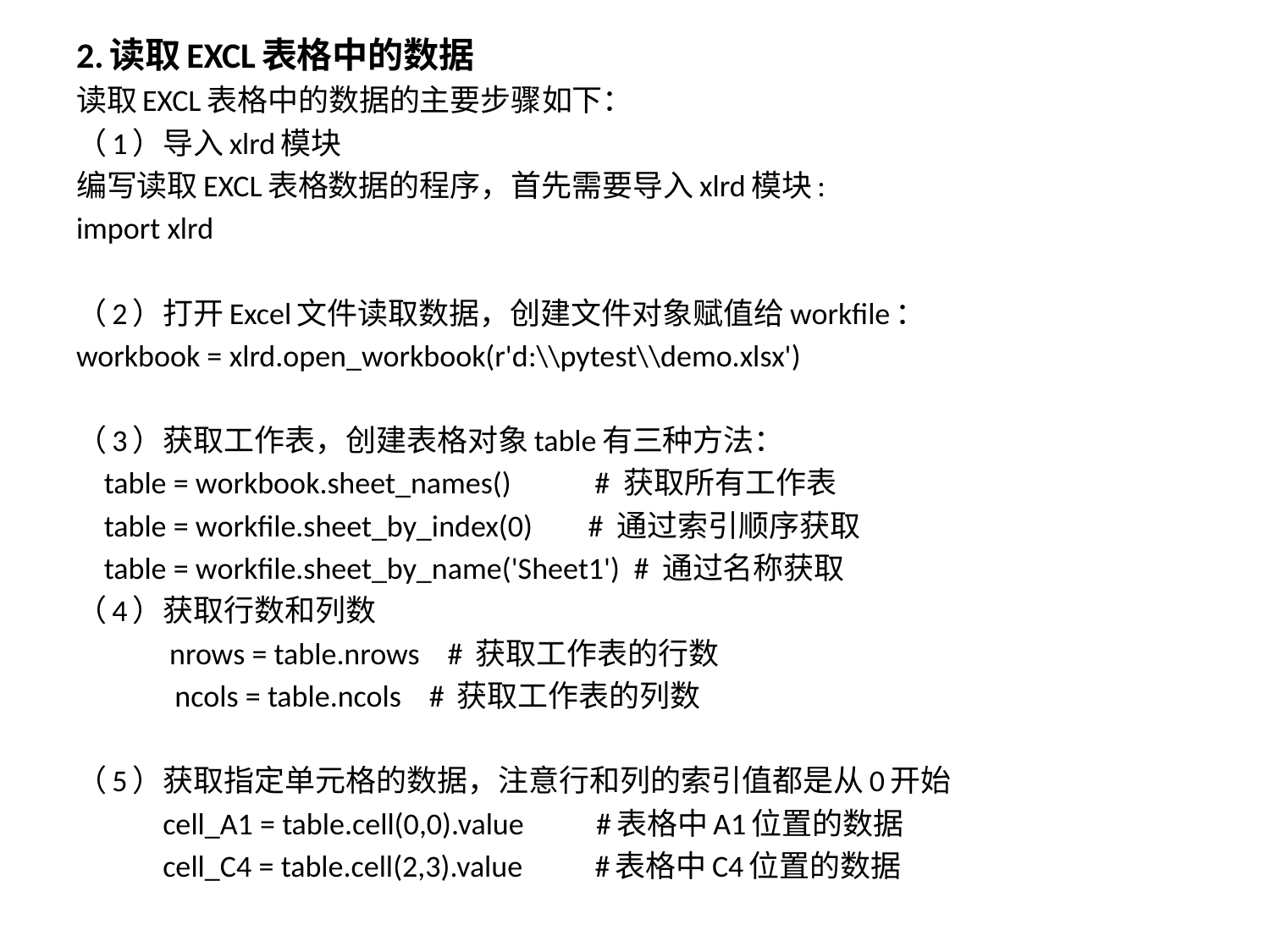

2.读取EXCL表格中的数据
读取EXCL表格中的数据的主要步骤如下：
（1）导入xlrd模块
编写读取EXCL表格数据的程序，首先需要导入xlrd模块:
import xlrd

（2）打开Excel文件读取数据，创建文件对象赋值给workfile：
workbook = xlrd.open_workbook(r'd:\\pytest\\demo.xlsx')

（3）获取工作表，创建表格对象table有三种方法：
    table = workbook.sheet_names()            # 获取所有工作表
    table = workfile.sheet_by_index(0)        # 通过索引顺序获取
    table = workfile.sheet_by_name('Sheet1')  # 通过名称获取
（4）获取行数和列数
　    　nrows = table.nrows    # 获取工作表的行数
 　   　ncols = table.ncols    # 获取工作表的列数

（5）获取指定单元格的数据，注意行和列的索引值都是从0开始
　　   cell_A1 = table.cell(0,0).value　　#表格中A1位置的数据
　  　 cell_C4 = table.cell(2,3).value　　#表格中C4位置的数据